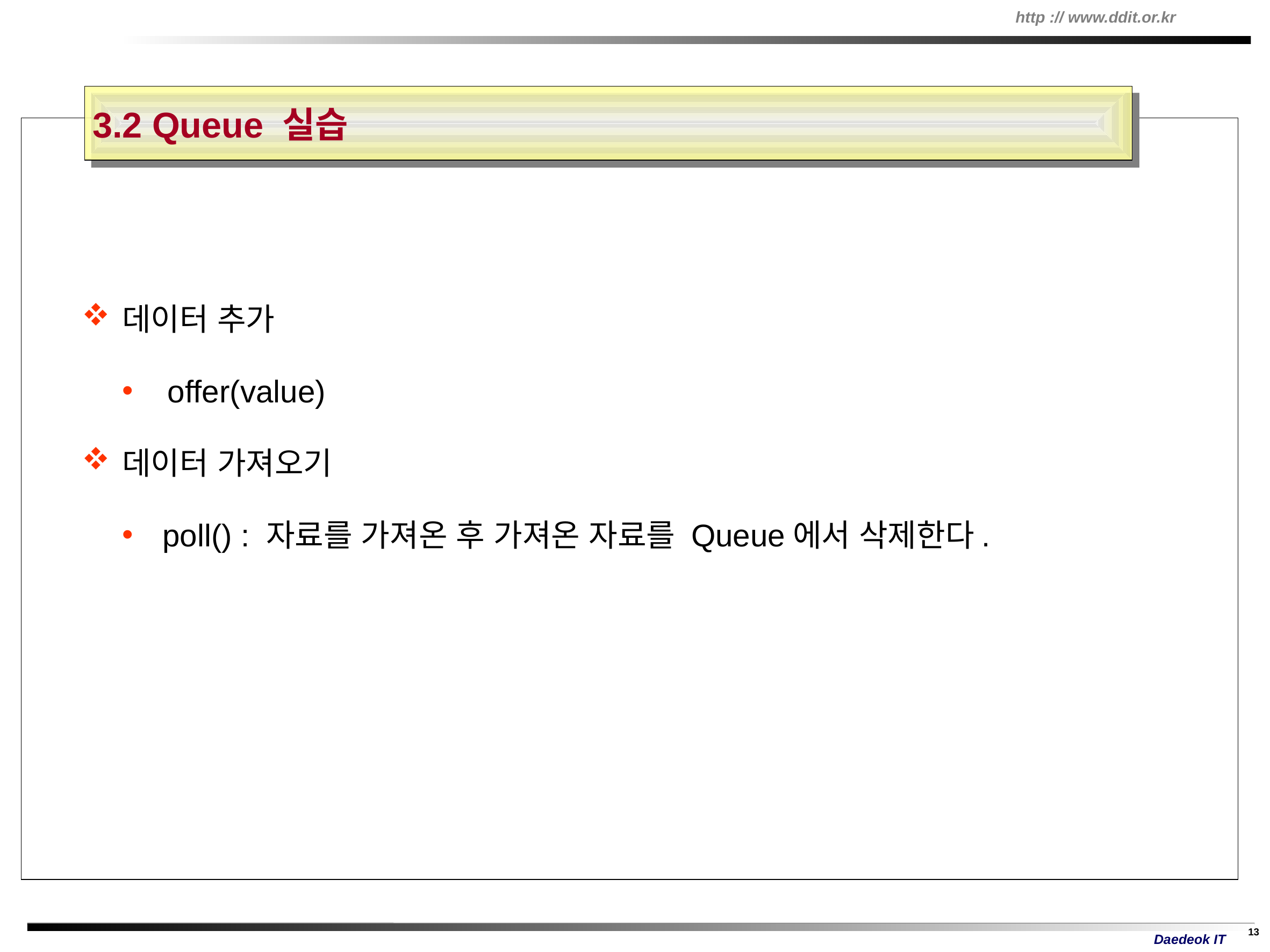

3.2 Queue 실습

데이터 추가
offer(value)
데이터 가져오기
poll() : 자료를 가져온 후 가져온 자료를 Queue에서 삭제한다.